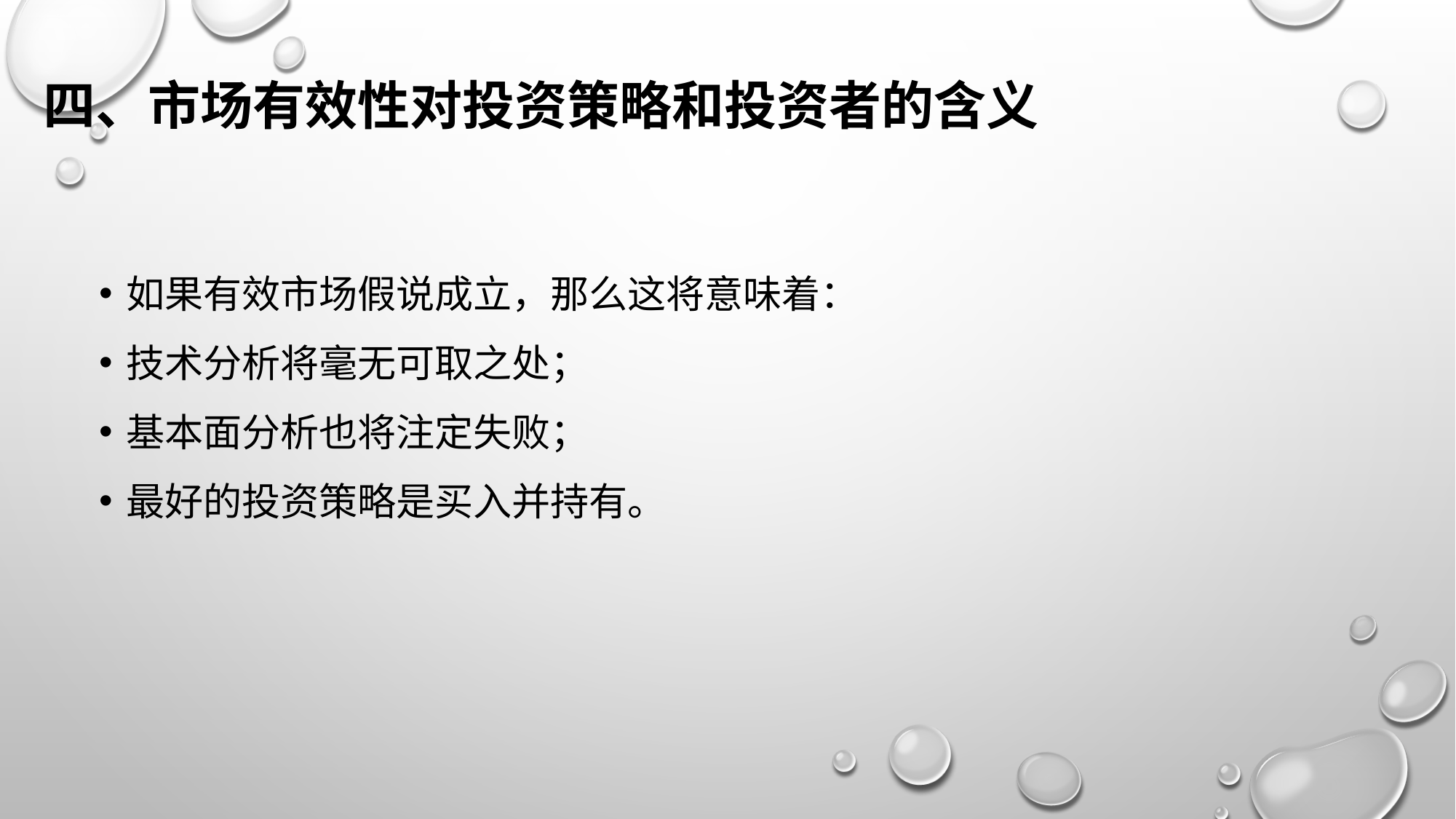

# 四、市场有效性对投资策略和投资者的含义
如果有效市场假说成立，那么这将意味着：
技术分析将毫无可取之处；
基本面分析也将注定失败；
最好的投资策略是买入并持有。